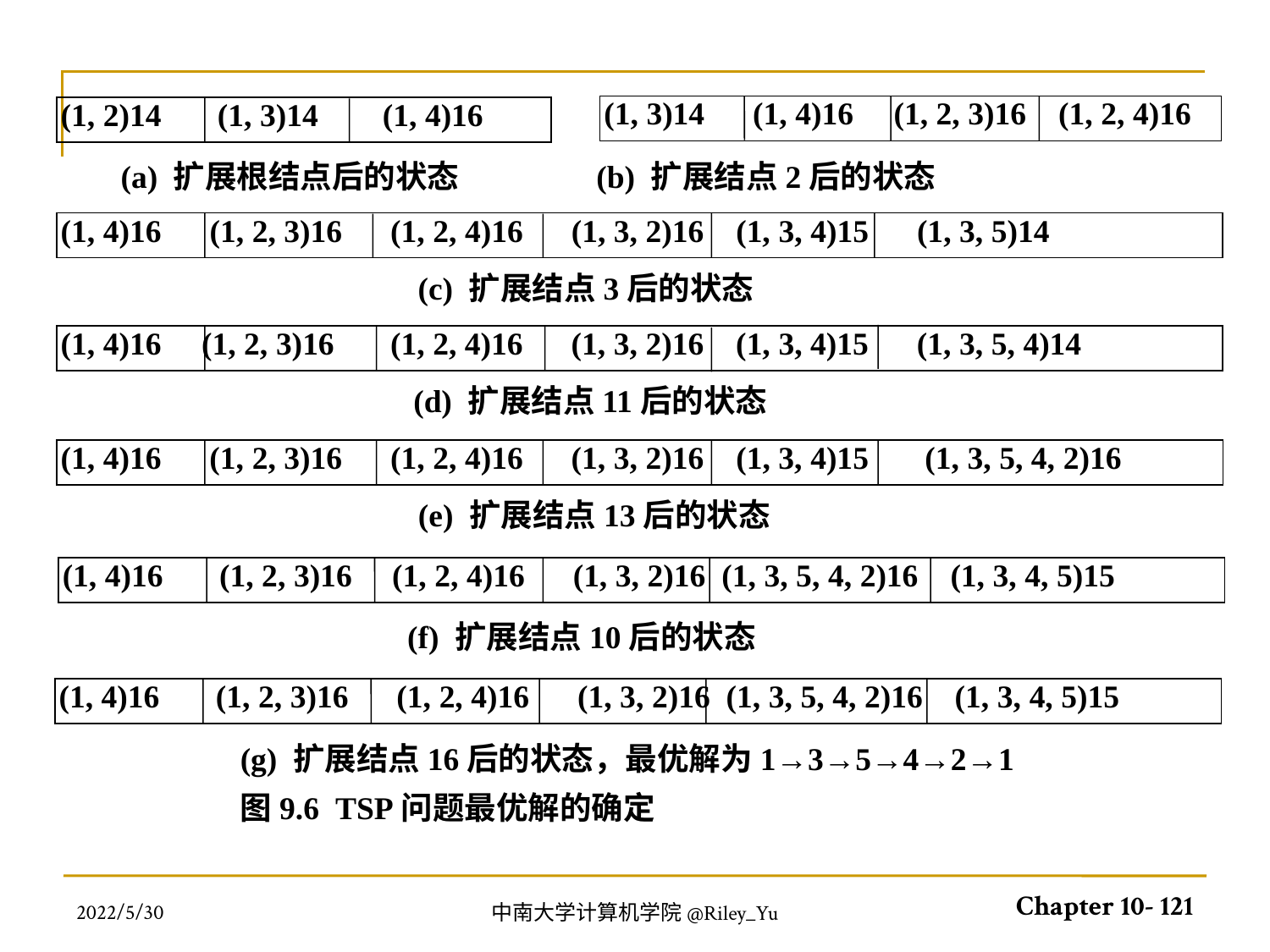

(1, 3)14      (1, 4)16     (1, 2, 3)16    (1, 2, 4)16

(1, 2)14       (1, 3)14        (1, 4)16

(a) 扩展根结点后的状态                  (b) 扩展结点2后的状态
(1, 4)16      (1, 2, 3)16      (1, 2, 4)16      (1, 3, 2)16    (1, 3, 4)15      (1, 3, 5)14

(c) 扩展结点3后的状态

(1, 4)16     (1, 2, 3)16       (1, 2, 4)16      (1, 3, 2)16    (1, 3, 4)15      (1, 3, 5, 4)14

(d) 扩展结点11后的状态
(1, 4)16      (1, 2, 3)16      (1, 2, 4)16      (1, 3, 2)16    (1, 3, 4)15       (1, 3, 5, 4, 2)16

(e) 扩展结点13后的状态
(1, 4)16       (1, 2, 3)16     (1, 2, 4)16      (1, 3, 2)16  (1, 3, 5, 4, 2)16    (1, 3, 4, 5)15

(f) 扩展结点10后的状态
(1, 4)16       (1, 2, 3)16      (1, 2, 4)16      (1, 3, 2)16  (1, 3, 5, 4, 2)16    (1, 3, 4, 5)15

(g) 扩展结点16后的状态，最优解为1→3→5→4→2→1
图9.6  TSP问题最优解的确定
2022/5/30
Chapter 10- 121
中南大学计算机学院@Riley_Yu